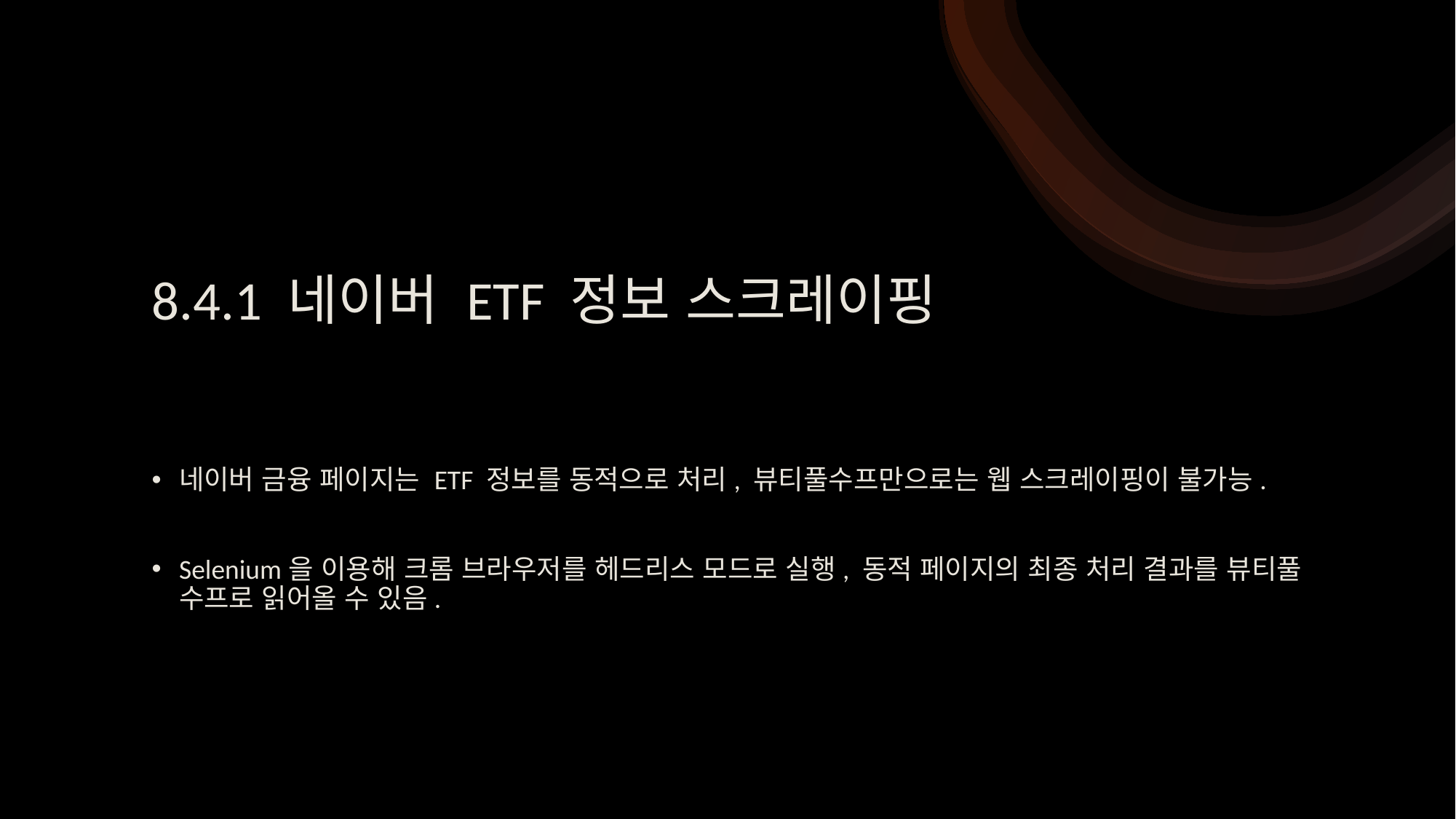

# 8.4.1 네이버 ETF 정보 스크레이핑
네이버 금융 페이지는 ETF 정보를 동적으로 처리, 뷰티풀수프만으로는 웹 스크레이핑이 불가능.

Selenium을 이용해 크롬 브라우저를 헤드리스 모드로 실행, 동적 페이지의 최종 처리 결과를 뷰티풀 수프로 읽어올 수 있음.